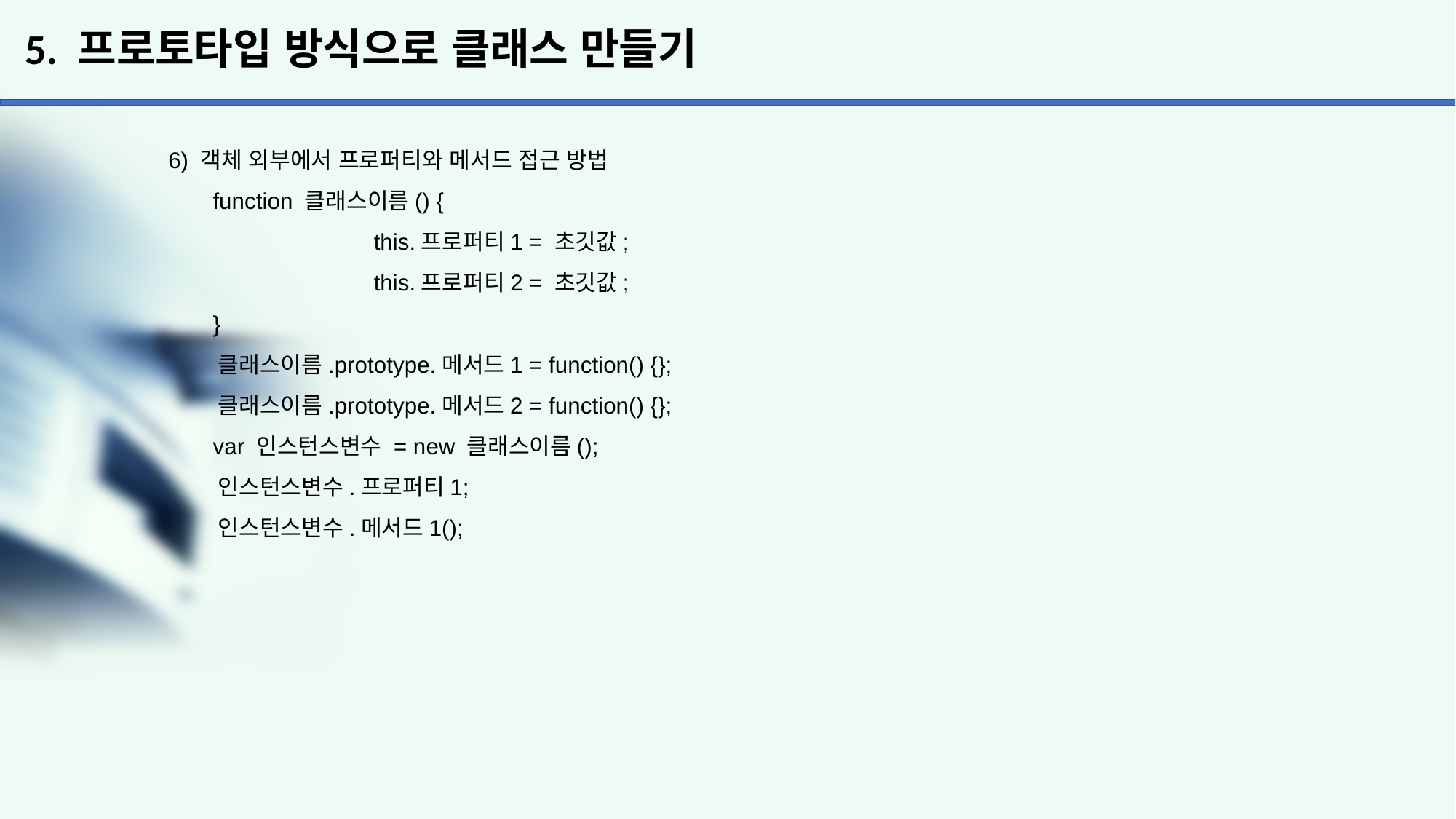

# 5. 프로토타입 방식으로 클래스 만들기
      6) 객체 외부에서 프로퍼티와 메서드 접근 방법
             function 클래스이름() {
		    this.프로퍼티1 = 초깃값;
		    this.프로퍼티2 = 초깃값;
             }
             클래스이름.prototype.메서드1 = function() {};
             클래스이름.prototype.메서드2 = function() {};
             var 인스턴스변수 = new 클래스이름();
             인스턴스변수.프로퍼티1;
             인스턴스변수.메서드1();